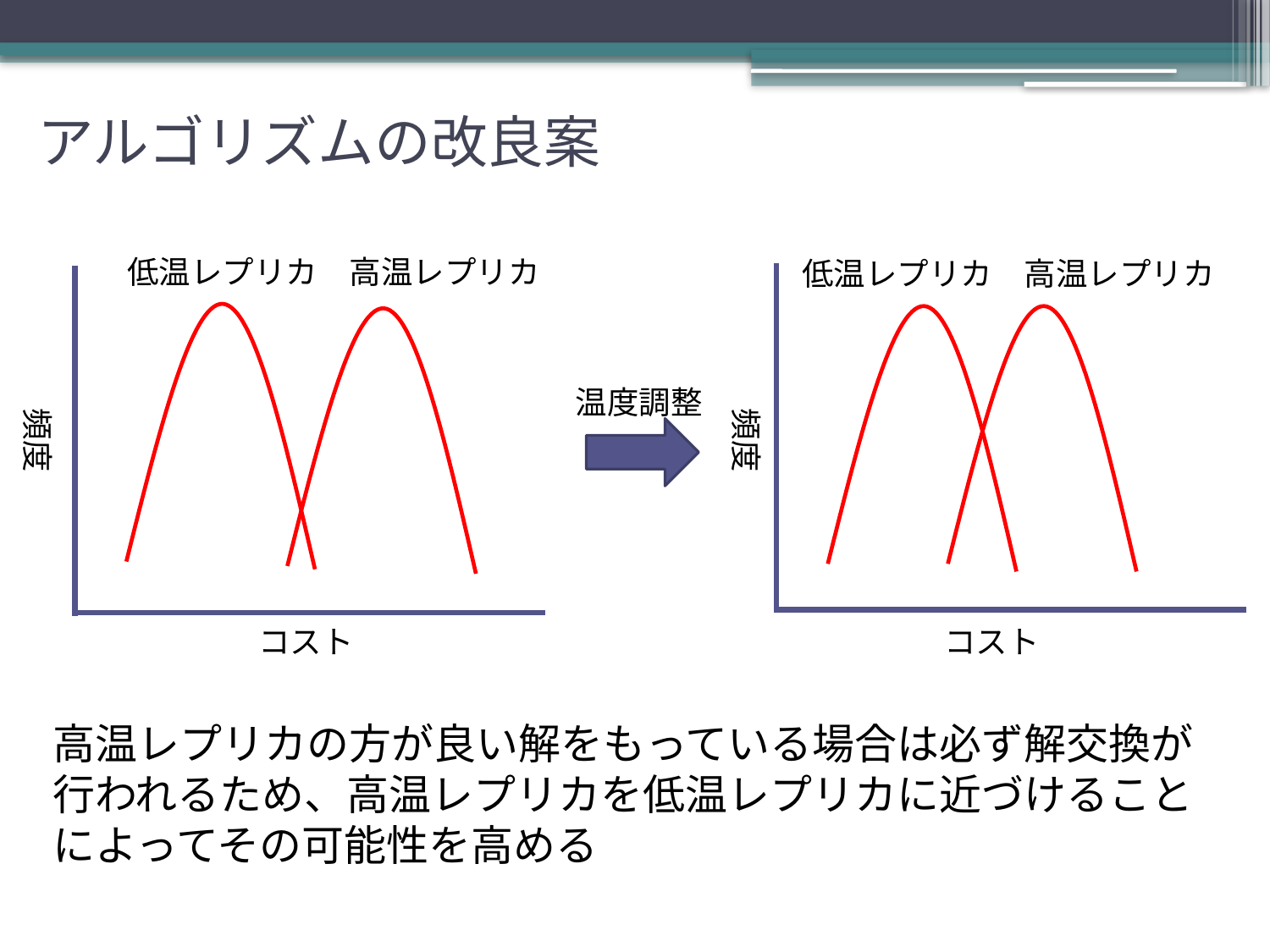

# アルゴリズムの改良案

高温レプリカの方が良い解をもっている場合は必ず解交換が行われるため、高温レプリカを低温レプリカに近づけることによってその可能性を高める
低温レプリカ　高温レプリカ
低温レプリカ　高温レプリカ

温度調整
頻度
頻度

コスト
コスト